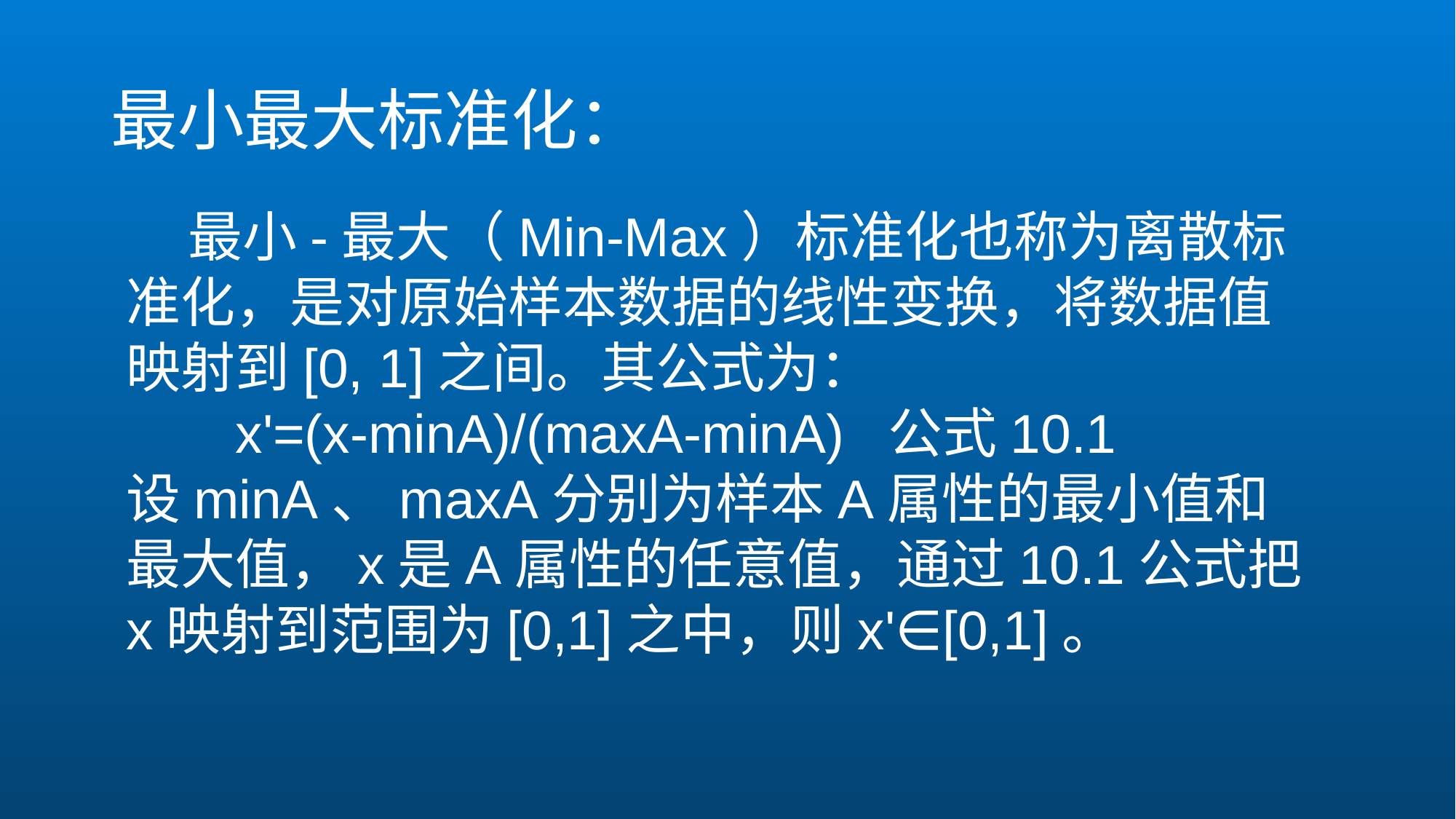

# 最小最大标准化：
    最小-最大（Min-Max）标准化也称为离散标准化，是对原始样本数据的线性变换，将数据值映射到[0, 1]之间。其公式为：
	x'=(x-minA)/(maxA-minA)  公式10.1
设minA、maxA分别为样本A属性的最小值和最大值，x是A属性的任意值，通过10.1公式把x映射到范围为[0,1]之中，则x'∈[0,1]。